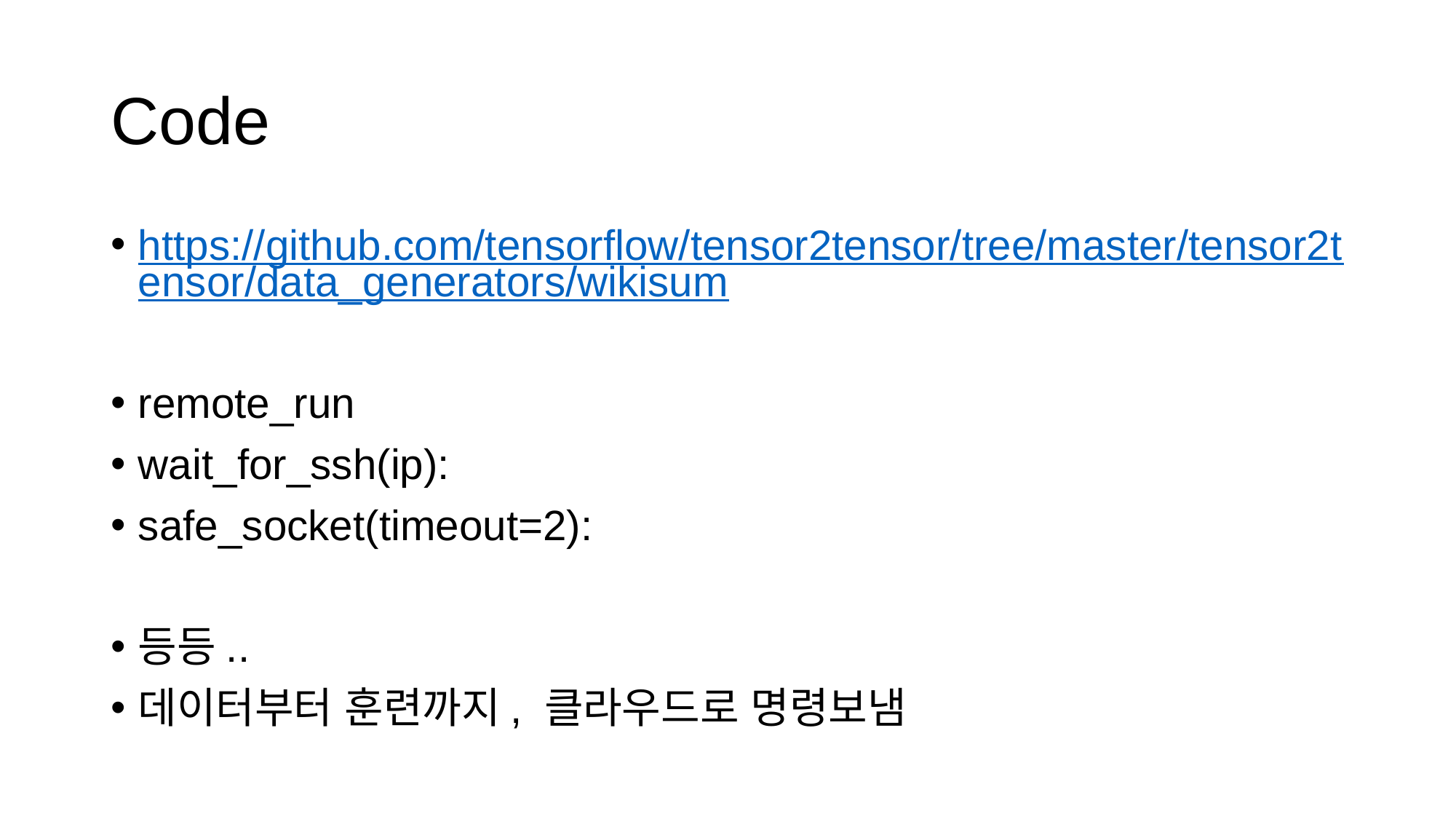

# Code
https://github.com/tensorflow/tensor2tensor/tree/master/tensor2tensor/data_generators/wikisum

remote_run
wait_for_ssh(ip):
safe_socket(timeout=2):

등등..
데이터부터 훈련까지, 클라우드로 명령보냄